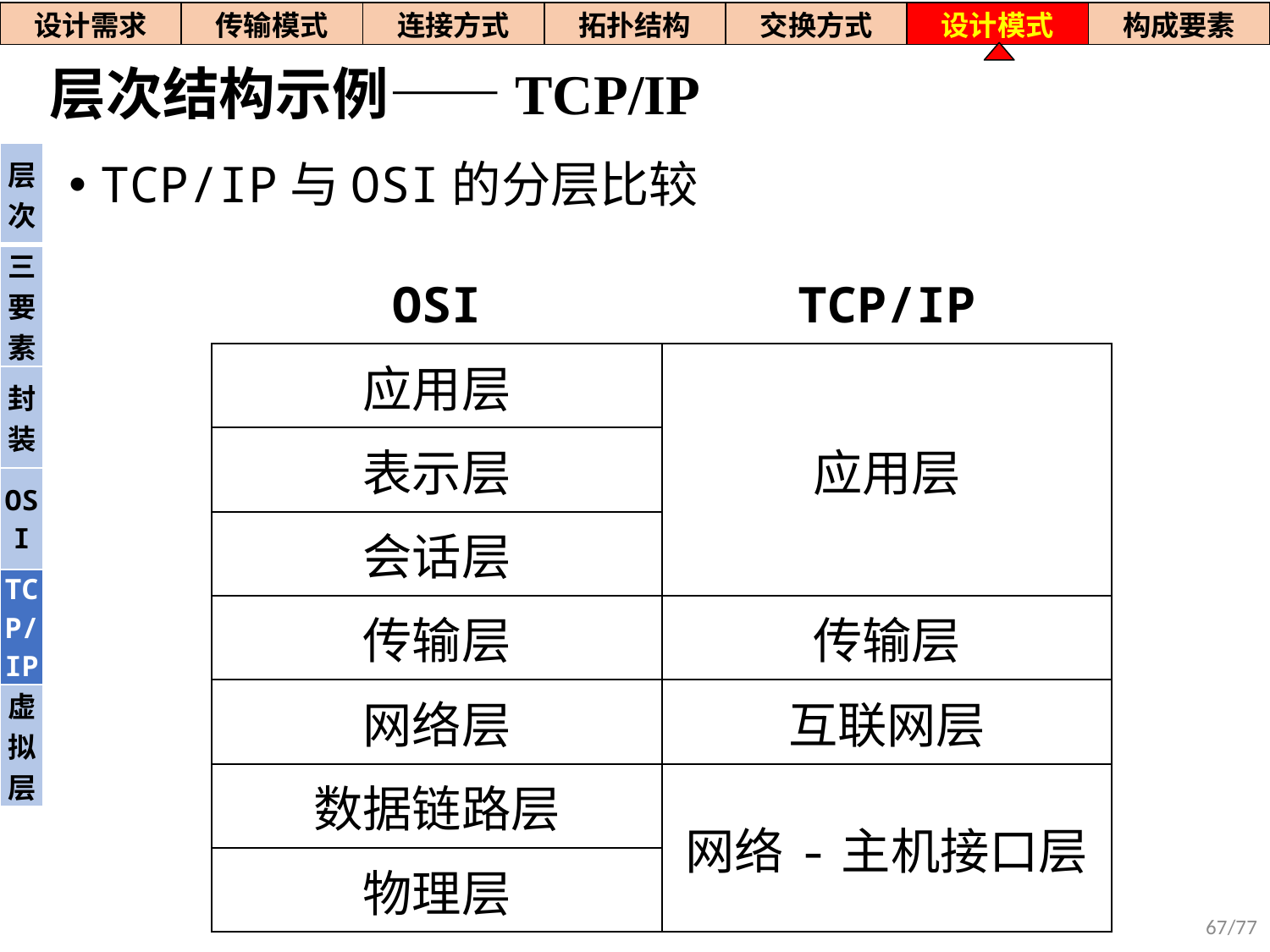

| 设计需求 | 传输模式 | 连接方式 | 拓扑结构 | 交换方式 | 设计模式 | 构成要素 |
| --- | --- | --- | --- | --- | --- | --- |

# 层次结构示例——TCP/IP
| 层次 |
| --- |
| 三要素 |
| 封装 |
| OSI |
| TCP/IP |
| 虚拟层 |
TCP/IP与OSI的分层比较
| OSI | TCP/IP |
| --- | --- |
| 应用层 | 应用层 |
| 表示层 |  |
| 会话层 |  |
| 传输层 | 传输层 |
| 网络层 | 互联网层 |
| 数据链路层 | 网络-主机接口层 |
| 物理层 |  |
67/77